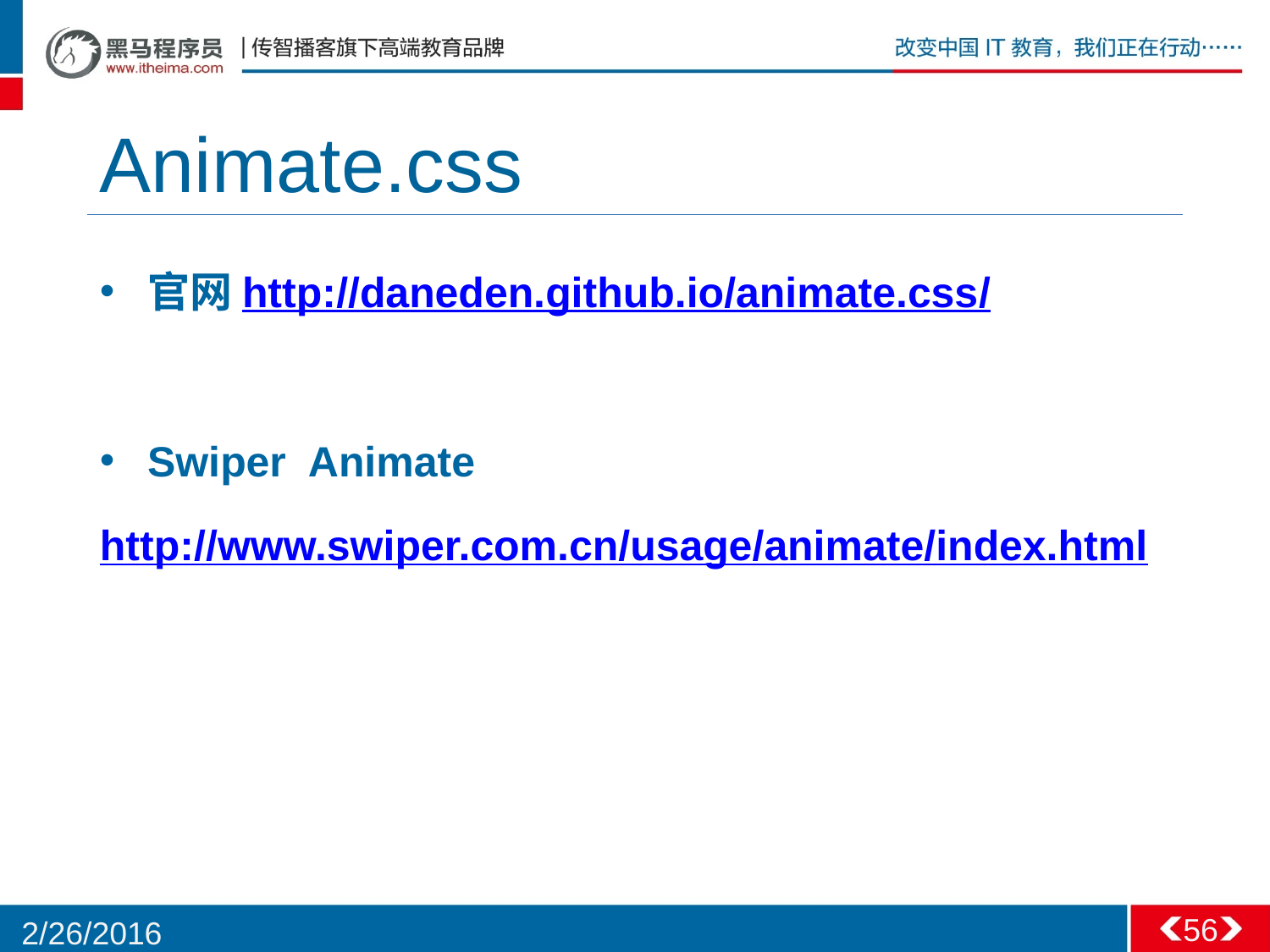

# Animate.css
官网http://daneden.github.io/animate.css/

Swiper  Animate
http://www.swiper.com.cn/usage/animate/index.html

56

2/26/2016